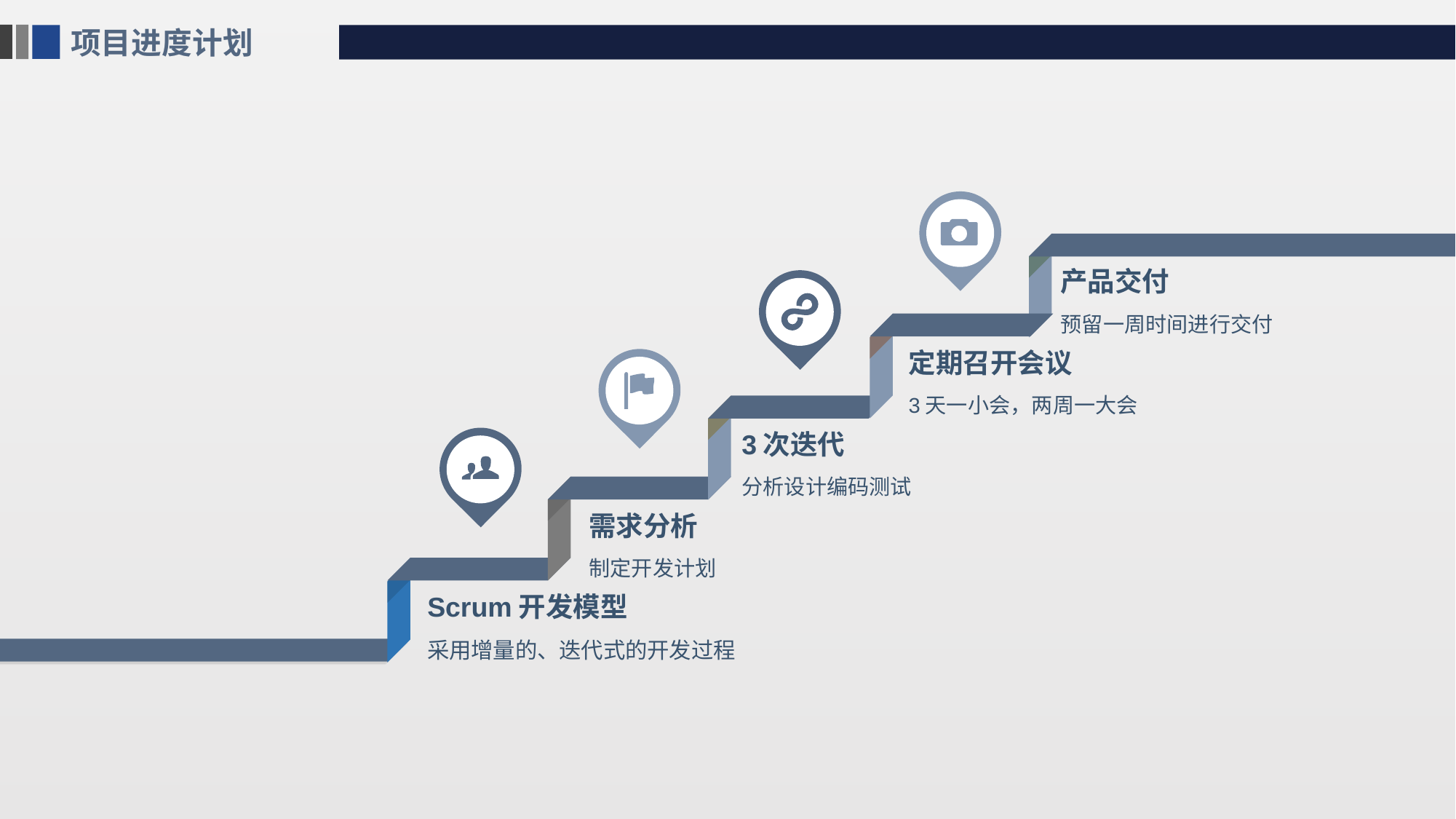

项目进度计划

产品交付
预留一周时间进行交付

定期召开会议
3天一小会，两周一大会

3次迭代
分析设计编码测试

需求分析
制定开发计划

Scrum开发模型
采用增量的、迭代式的开发过程